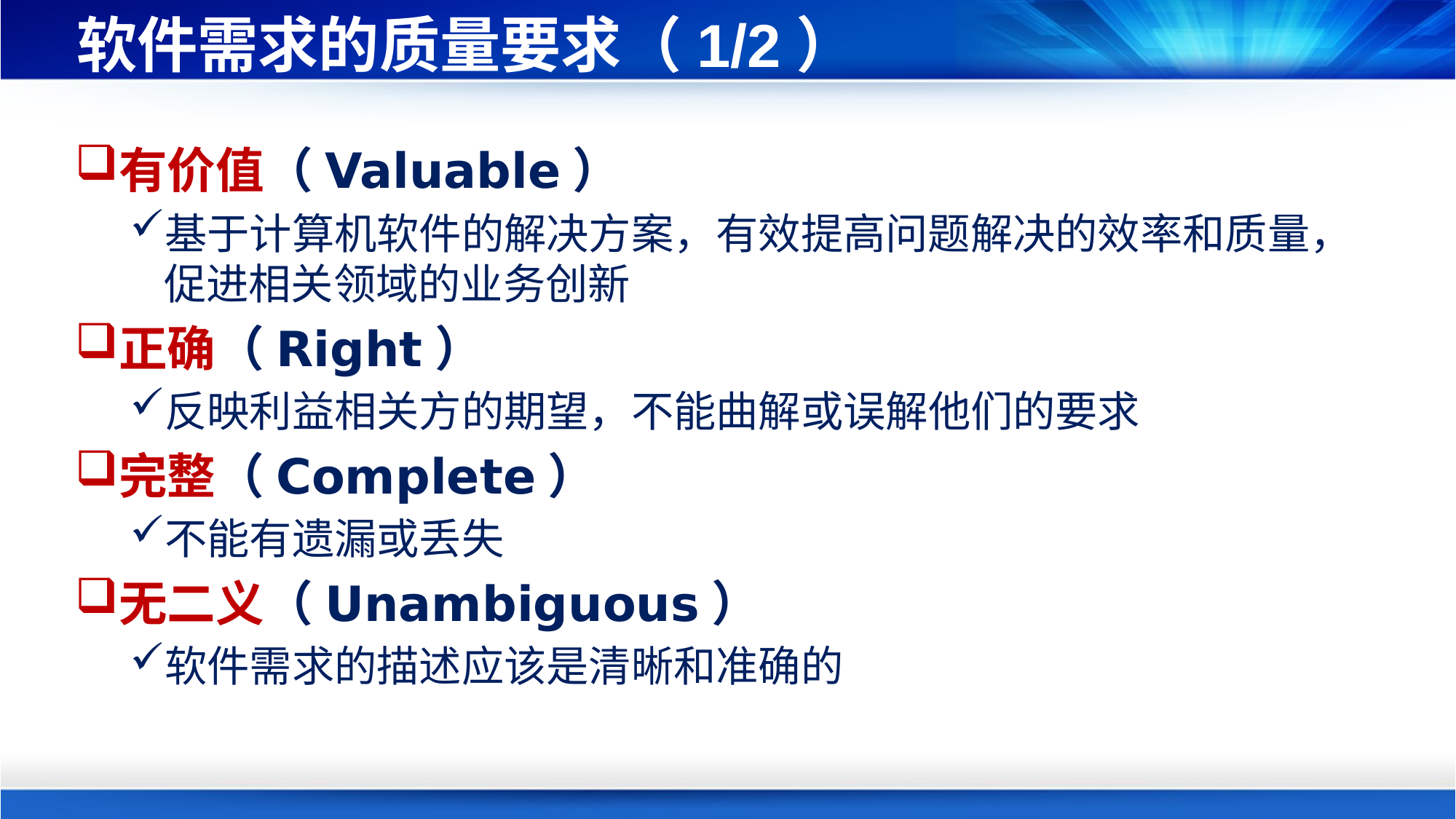

# 软件需求的质量要求（1/2）
有价值（Valuable）
基于计算机软件的解决方案，有效提高问题解决的效率和质量，促进相关领域的业务创新
正确（Right）
反映利益相关方的期望，不能曲解或误解他们的要求
完整（Complete）
不能有遗漏或丢失
无二义（Unambiguous）
软件需求的描述应该是清晰和准确的